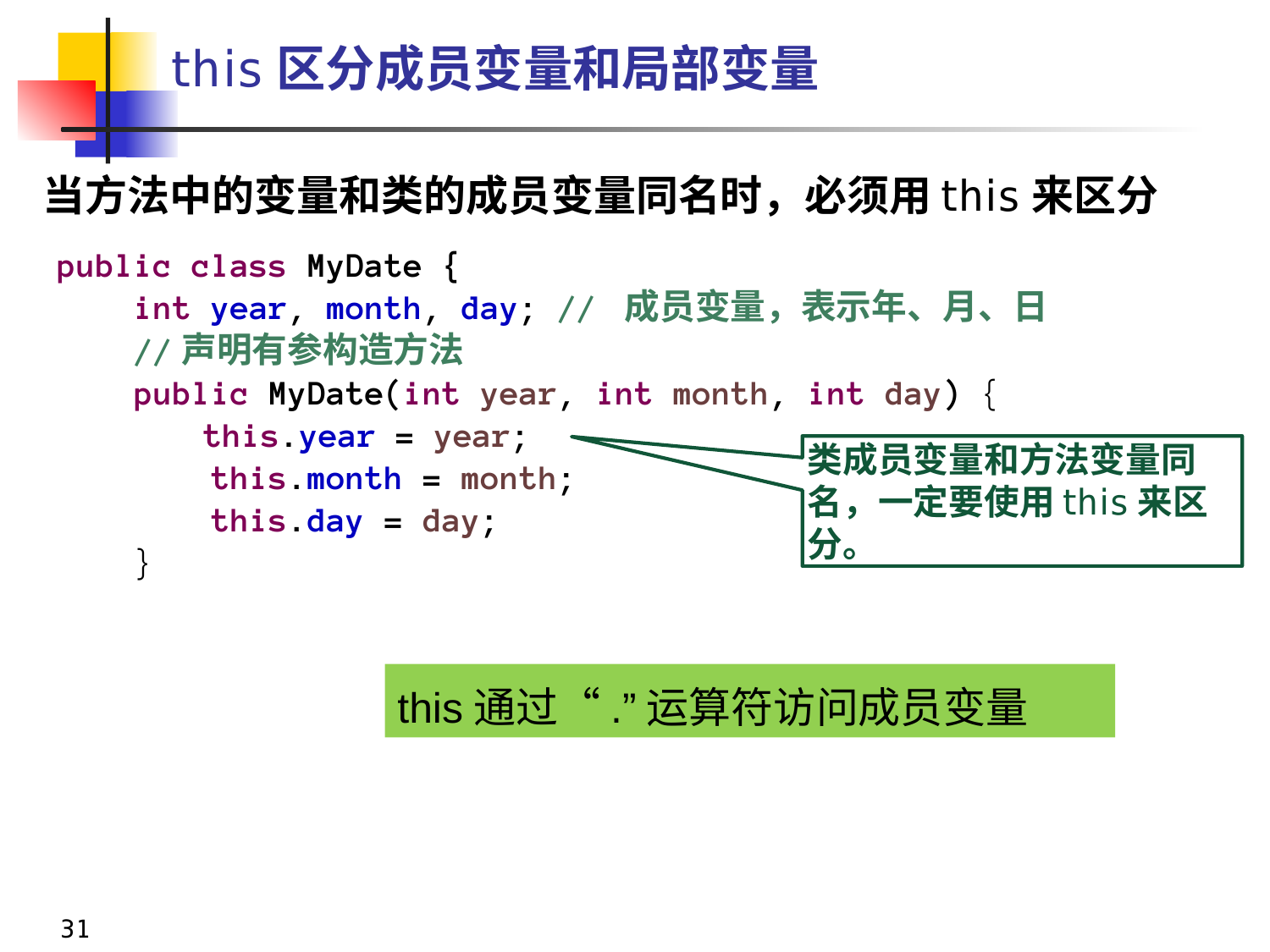

# this区分成员变量和局部变量
当方法中的变量和类的成员变量同名时，必须用this来区分
public class MyDate {
    int year, month, day; // 成员变量，表示年、月、日
    //声明有参构造方法
    public MyDate(int year, int month, int day) {
	 this.year = year;
        this.month = month;
        this.day = day;
    }
类成员变量和方法变量同名，一定要使用this来区分。
this通过“.”运算符访问成员变量
31